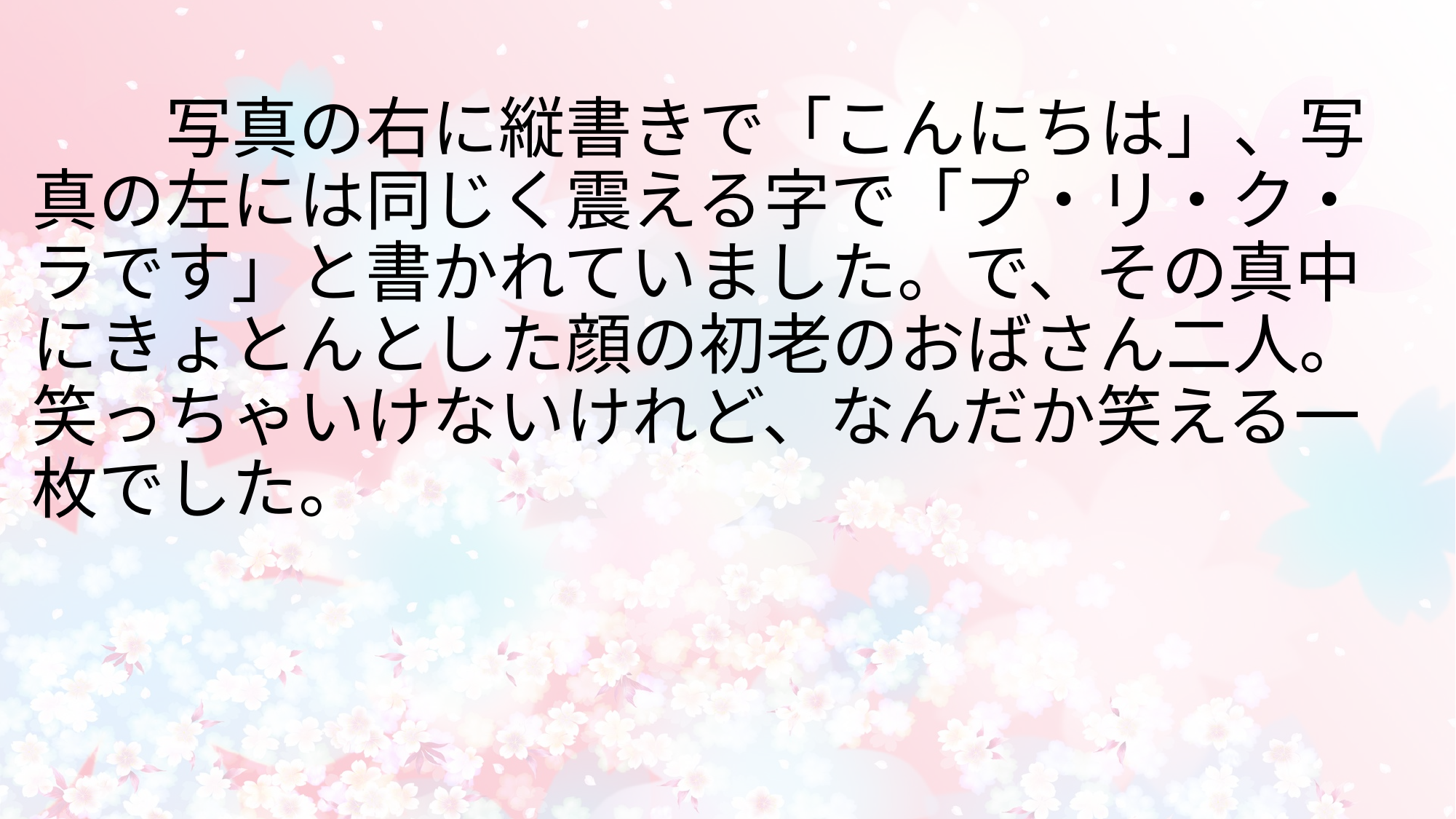

写真の右に縦書きで「こんにちは」、写真の左には同じく震える字で「プ・リ・ク・ラです」と書かれていました。で、その真中にきょとんとした顔の初老のおばさん二人。笑っちゃいけないけれど、なんだか笑える一枚でした。